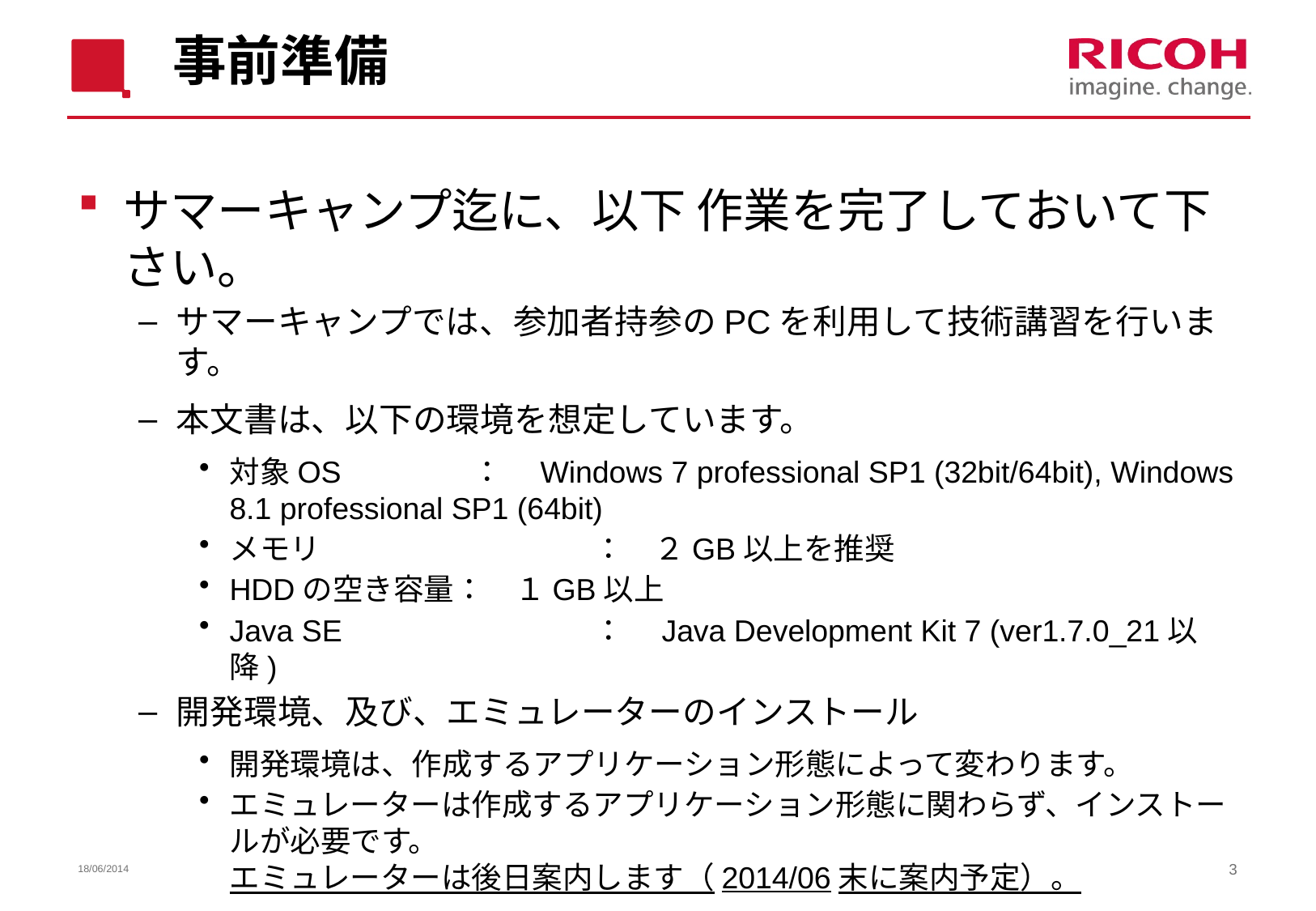

# 事前準備
サマーキャンプ迄に、以下 作業を完了しておいて下さい。
サマーキャンプでは、参加者持参のPCを利用して技術講習を行います。
本文書は、以下の環境を想定しています。
対象OS		：　Windows 7 professional SP1 (32bit/64bit), Windows 8.1 professional SP1 (64bit)
メモリ			：　２GB以上を推奨
HDDの空き容量：　１GB以上
Java SE 		：　Java Development Kit 7 (ver1.7.0_21以降)
開発環境、及び、エミュレーターのインストール
開発環境は、作成するアプリケーション形態によって変わります。
エミュレーターは作成するアプリケーション形態に関わらず、インストールが必要です。
エミュレーターは後日案内します（2014/06末に案内予定）。
18/06/2014
3